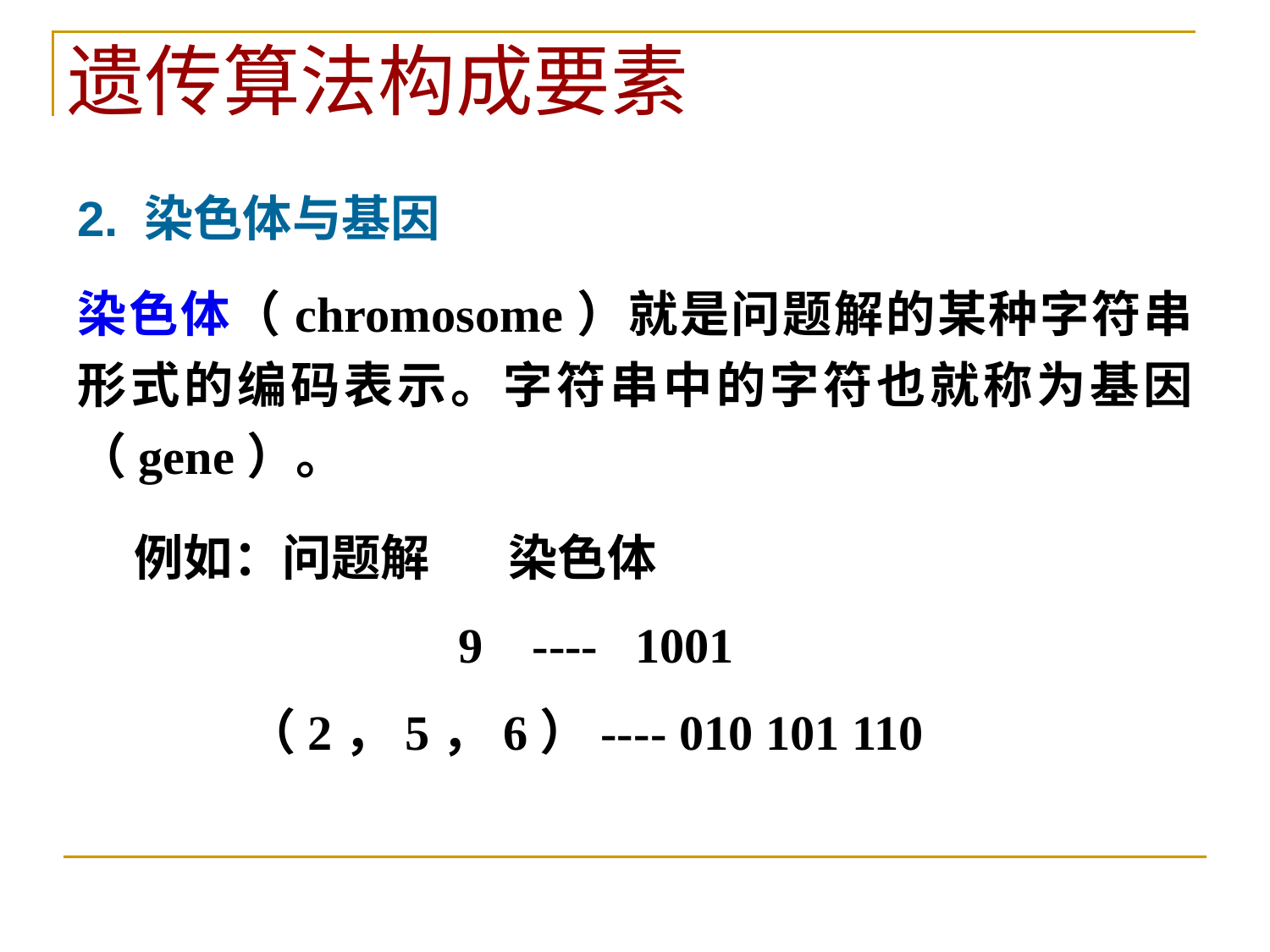

遗传算法构成要素
2. 染色体与基因
染色体（chromosome）就是问题解的某种字符串形式的编码表示。字符串中的字符也就称为基因（gene）。
    例如：问题解       染色体
                 		9    ----   1001
              （2，5，6）---- 010 101 110